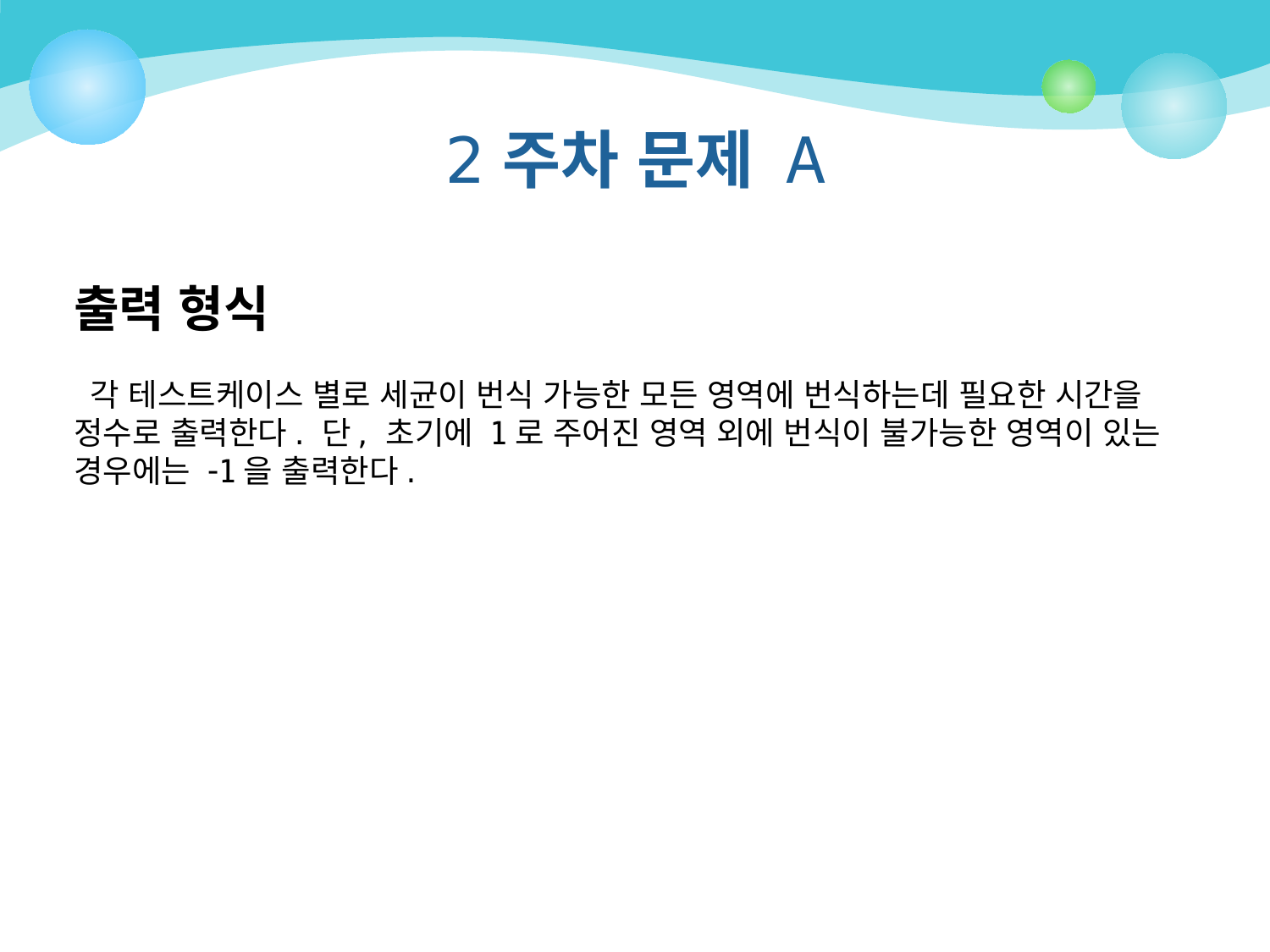

# 2주차 문제 A
출력 형식

 각 테스트케이스 별로 세균이 번식 가능한 모든 영역에 번식하는데 필요한 시간을 정수로 출력한다. 단, 초기에 1로 주어진 영역 외에 번식이 불가능한 영역이 있는 경우에는 -1을 출력한다.